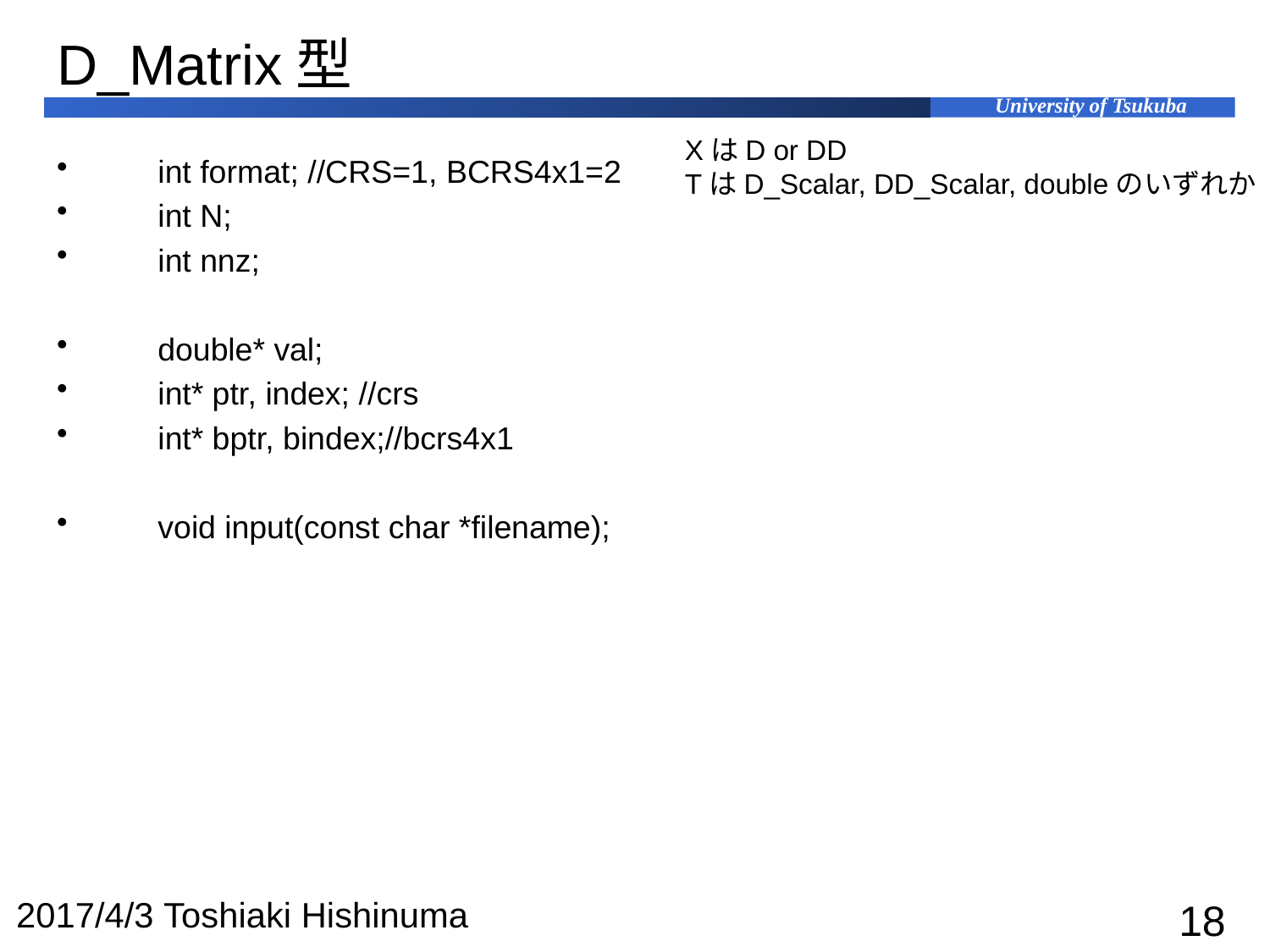

# D_Matrix型
XはD or DD
TはD_Scalar, DD_Scalar, doubleのいずれか
      int format; //CRS=1, BCRS4x1=2
      int N;
      int nnz;

      double* val;
      int* ptr, index; //crs
      int* bptr, bindex;//bcrs4x1

      void input(const char *filename);
2017/4/3 Toshiaki Hishinuma
18